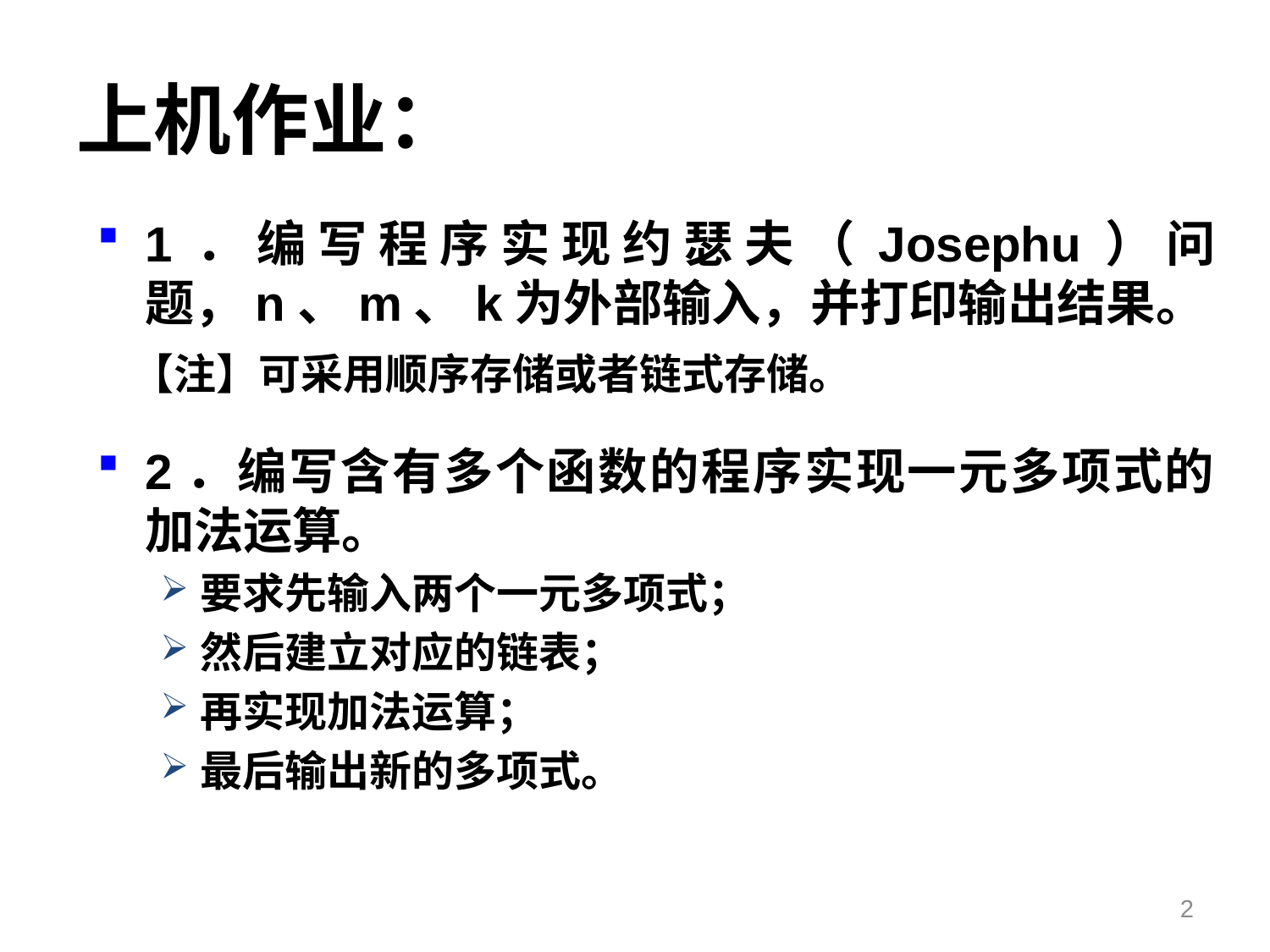

# 上机作业：
1．编写程序实现约瑟夫（Josephu）问题，n、m、k为外部输入，并打印输出结果。
  【注】可采用顺序存储或者链式存储。
2．编写含有多个函数的程序实现一元多项式的加法运算。
要求先输入两个一元多项式；
然后建立对应的链表；
再实现加法运算；
最后输出新的多项式。
2